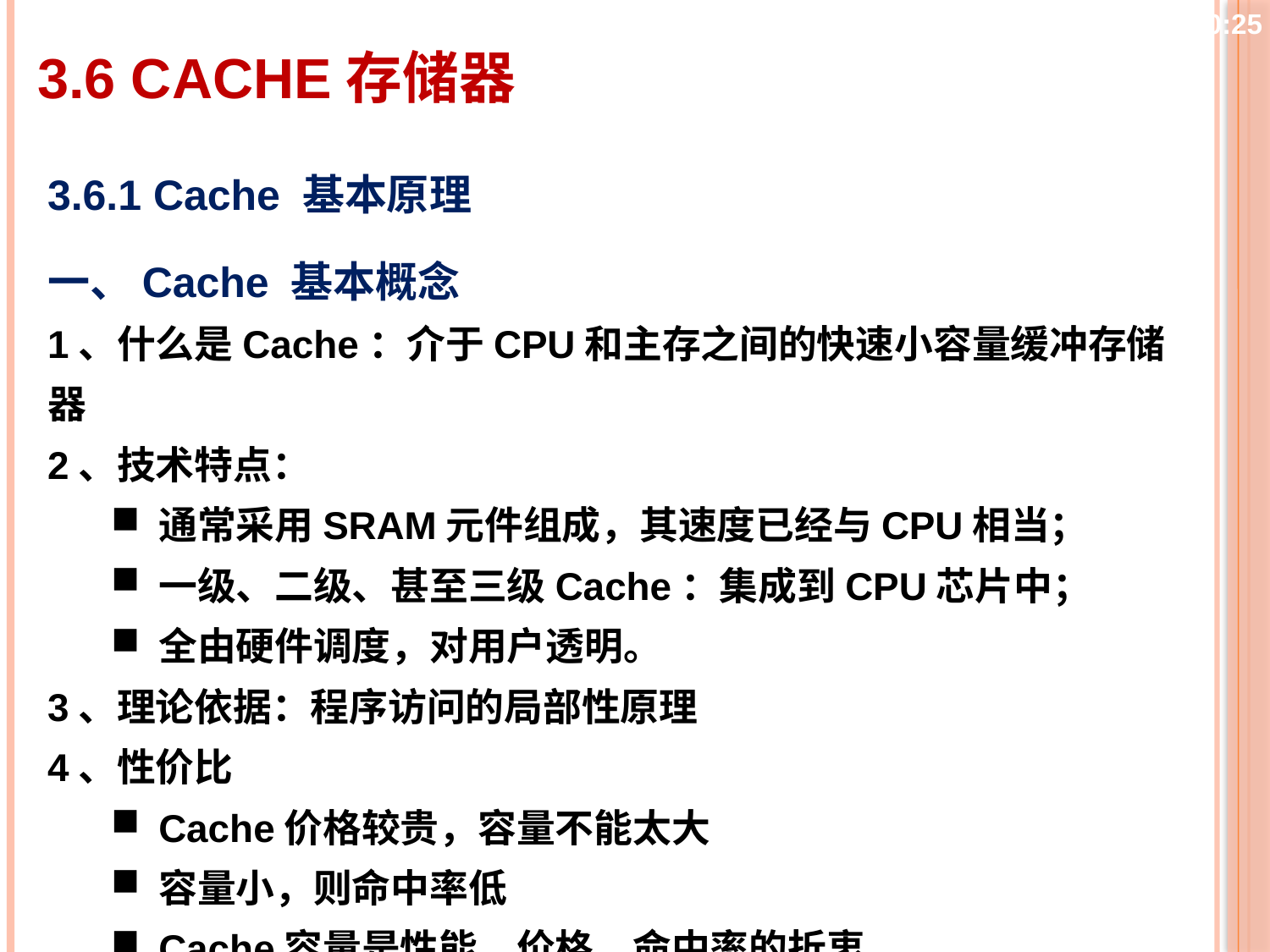

10:25
# 3.6 Cache存储器
3.6.1 Cache 基本原理
一、Cache 基本概念
1、什么是Cache：介于CPU和主存之间的快速小容量缓冲存储器
2、技术特点：
通常采用SRAM元件组成，其速度已经与CPU相当；
一级、二级、甚至三级Cache：集成到CPU芯片中；
全由硬件调度，对用户透明。
3、理论依据：程序访问的局部性原理
4、性价比
Cache价格较贵，容量不能太大
容量小，则命中率低
Cache容量是性能、价格、命中率的折衷